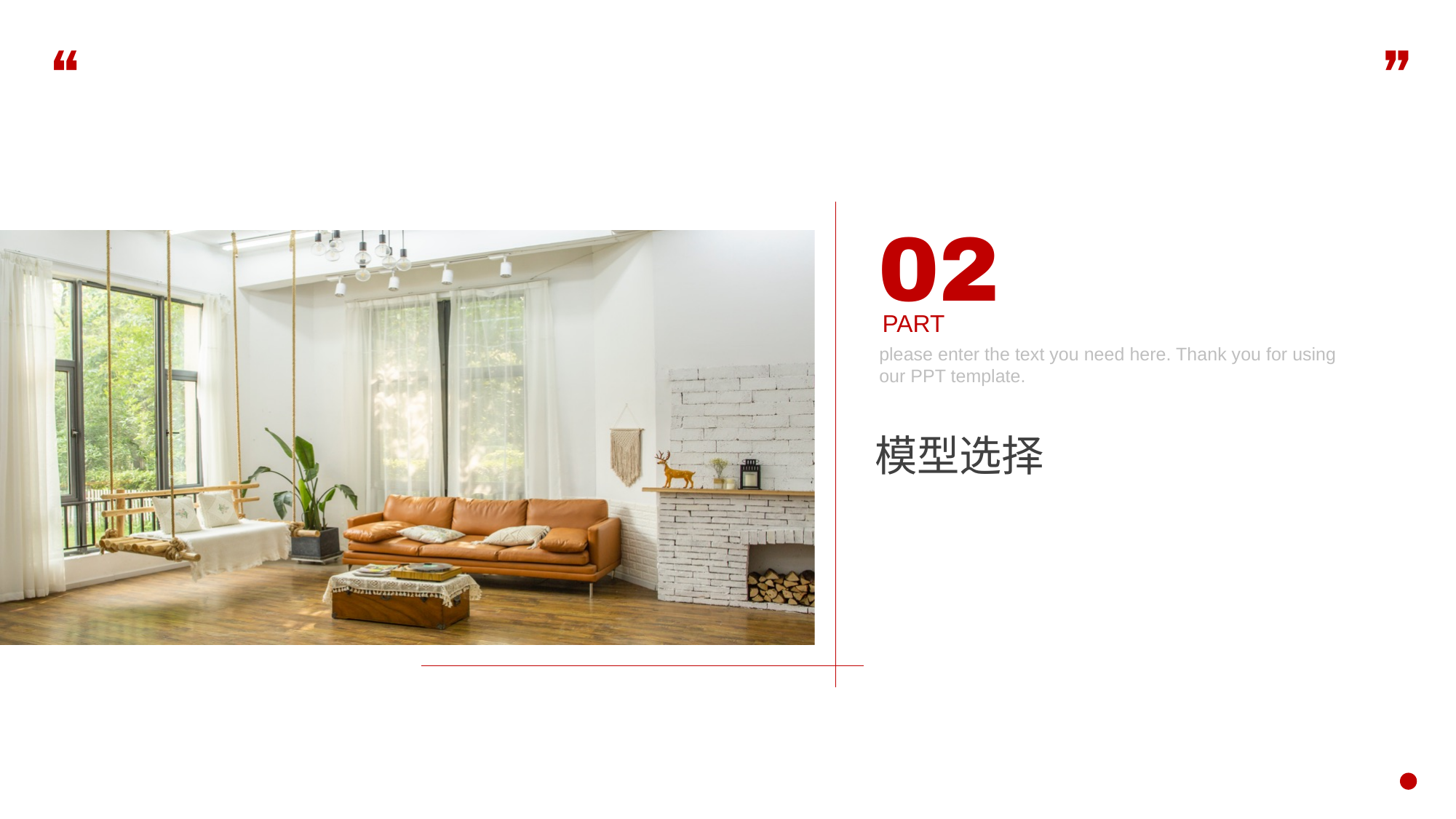

“
”
02

PART
please enter the text you need here. Thank you for using our PPT template.
模型选择